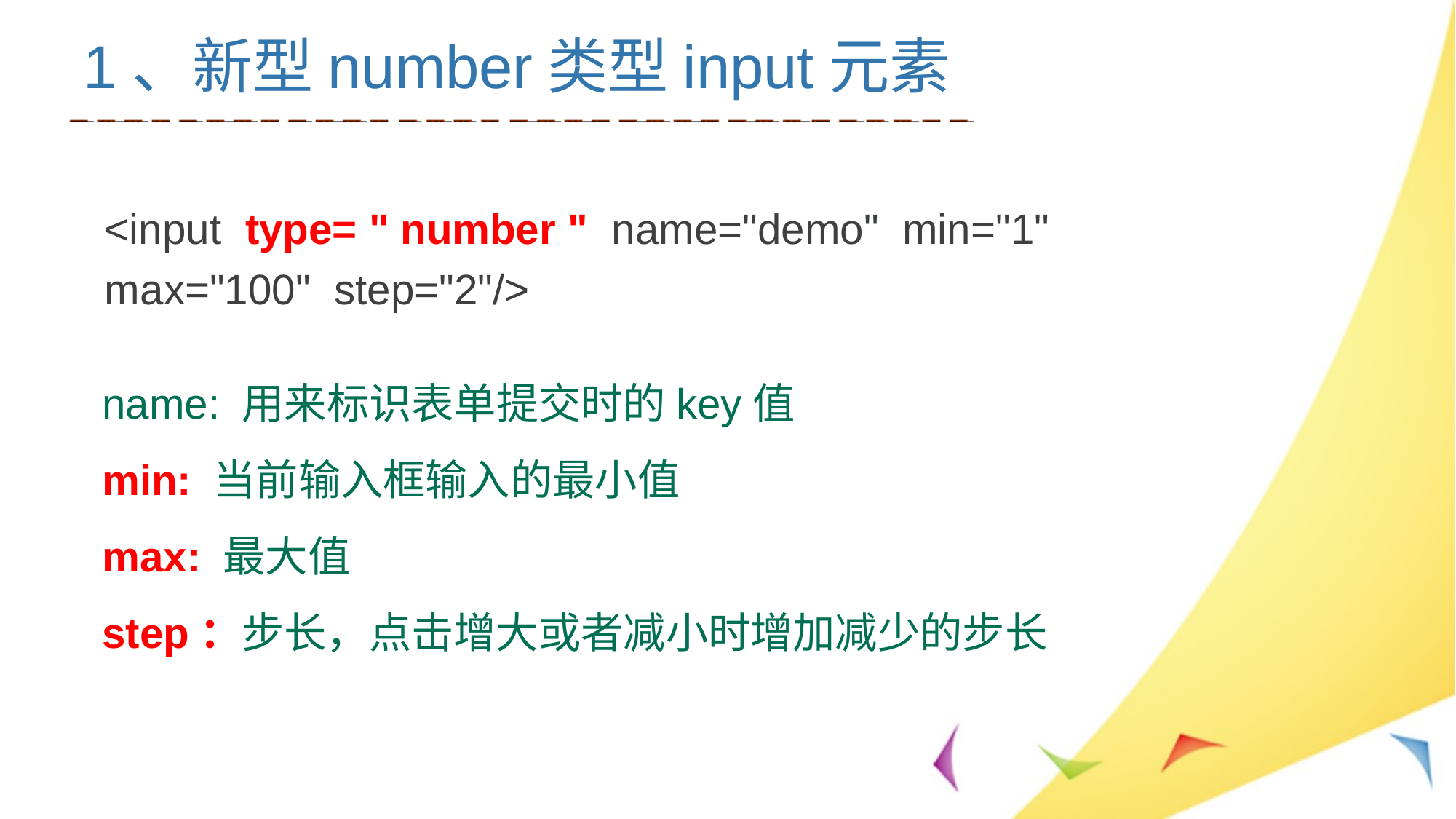

1、新型number类型input元素
<input  type= " number "  name="demo"  min="1"  max="100"  step="2"/>
name: 用来标识表单提交时的key值
min: 当前输入框输入的最小值
max: 最大值
step：步长，点击增大或者减小时增加减少的步长